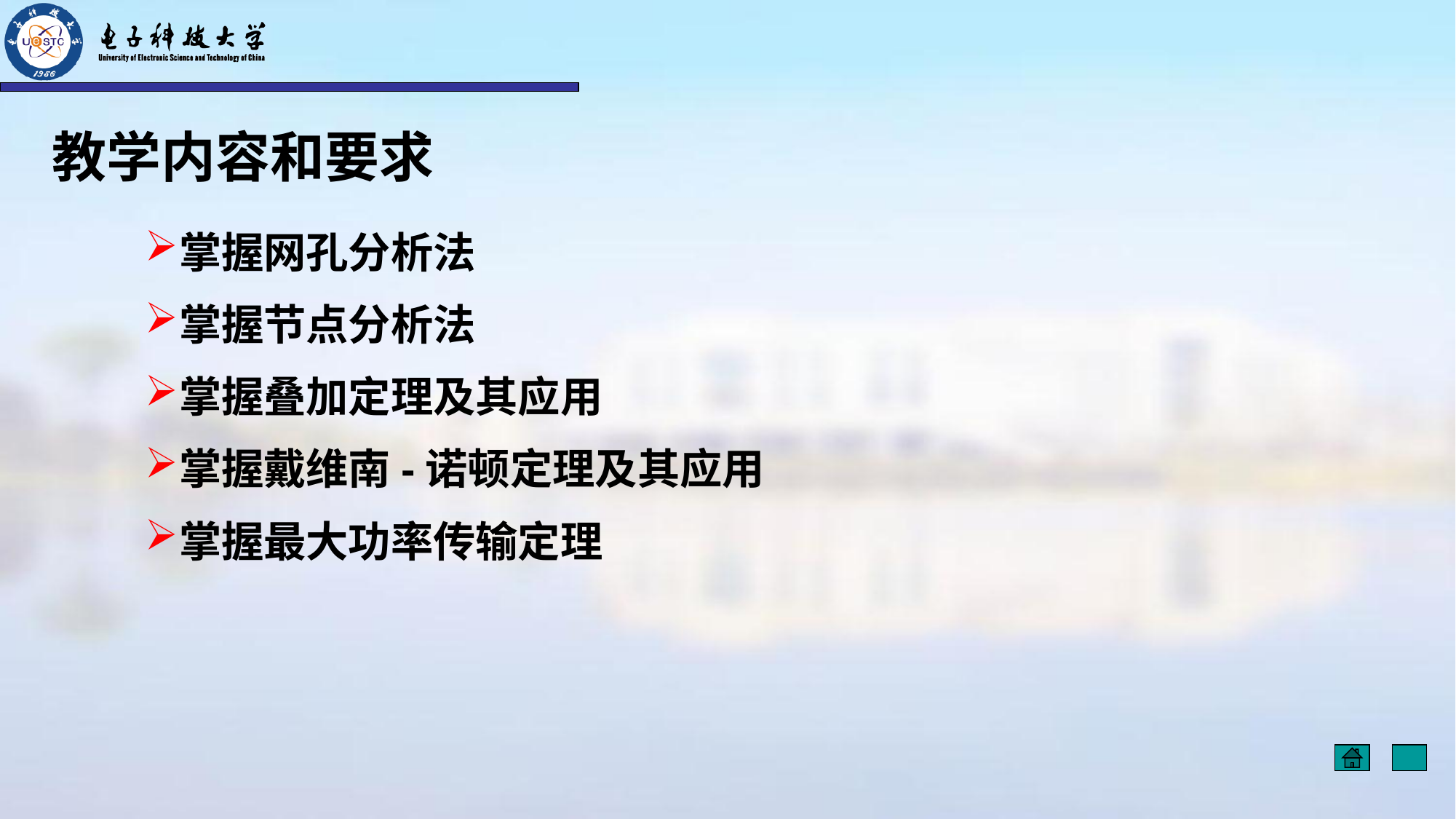

教学内容和要求
掌握网孔分析法
掌握节点分析法
掌握叠加定理及其应用
掌握戴维南-诺顿定理及其应用
掌握最大功率传输定理